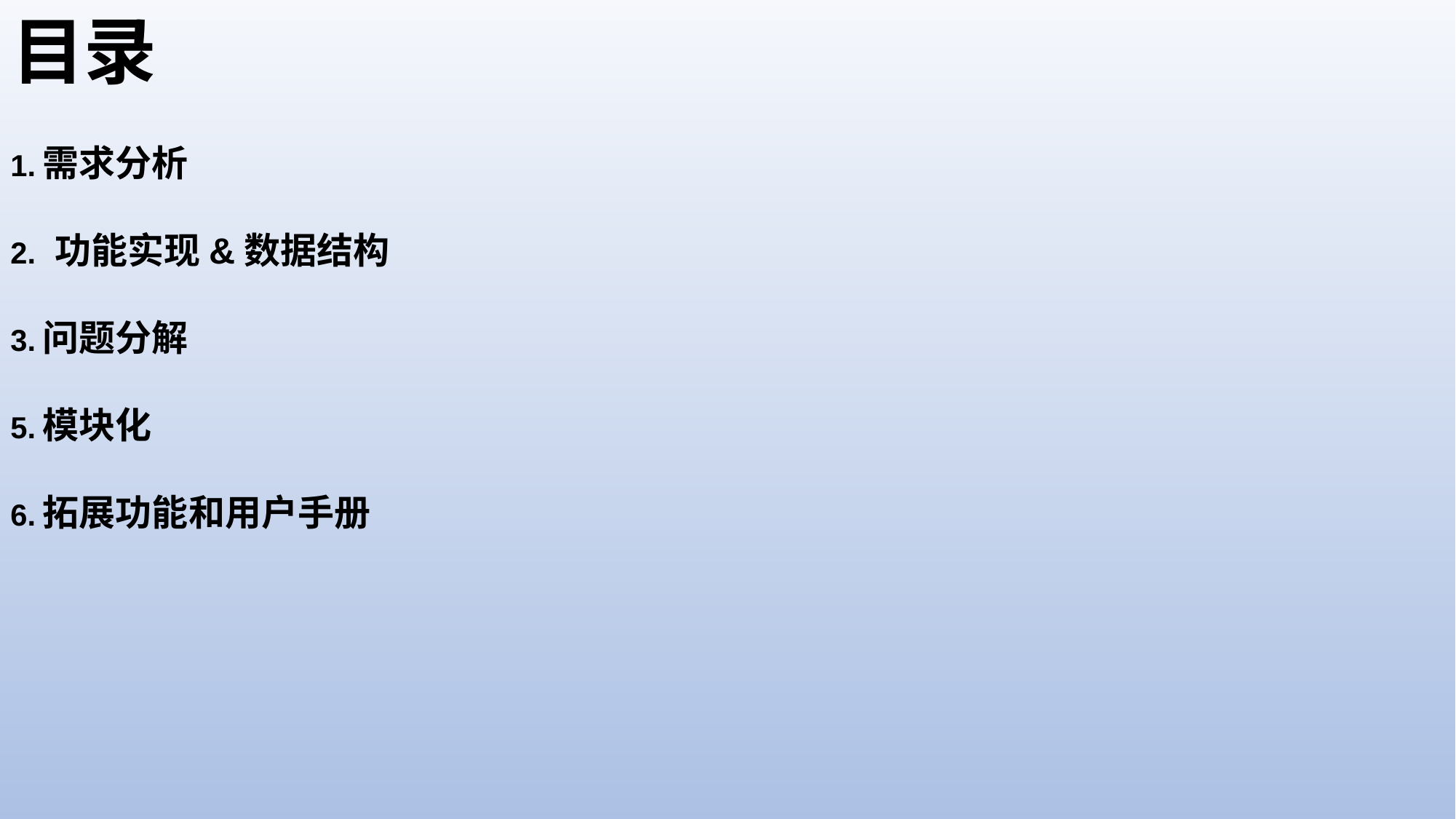

目录
1.需求分析

2. 功能实现&数据结构

3.问题分解

5.模块化

6.拓展功能和用户手册